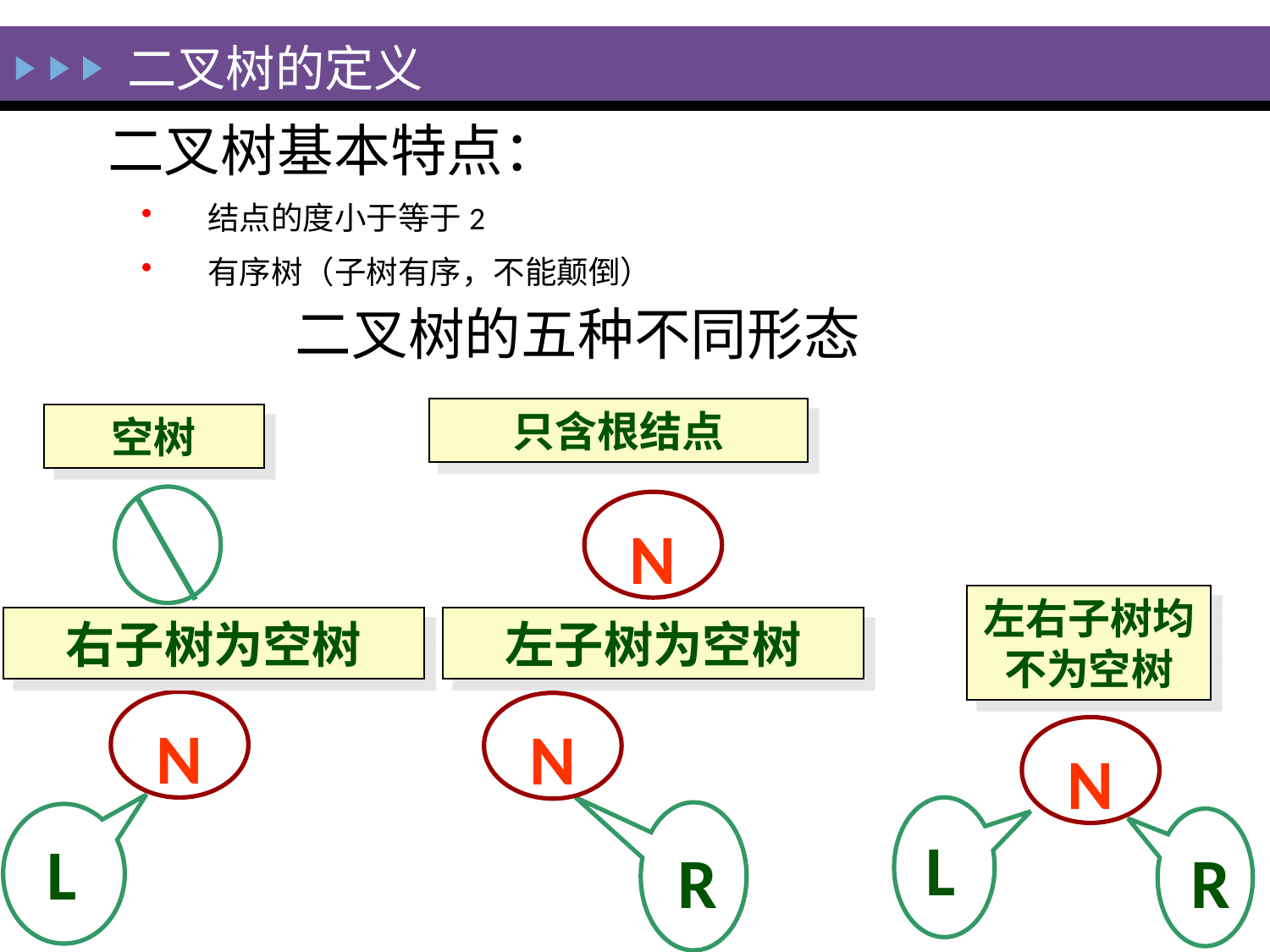

二叉树的定义
二叉树基本特点：
    结点的度小于等于2
    有序树（子树有序，不能颠倒）
二叉树的五种不同形态
只含根结点
空树

N

左右子树均不为空树
右子树为空树
左子树为空树
N
N
N

L
L
R
R